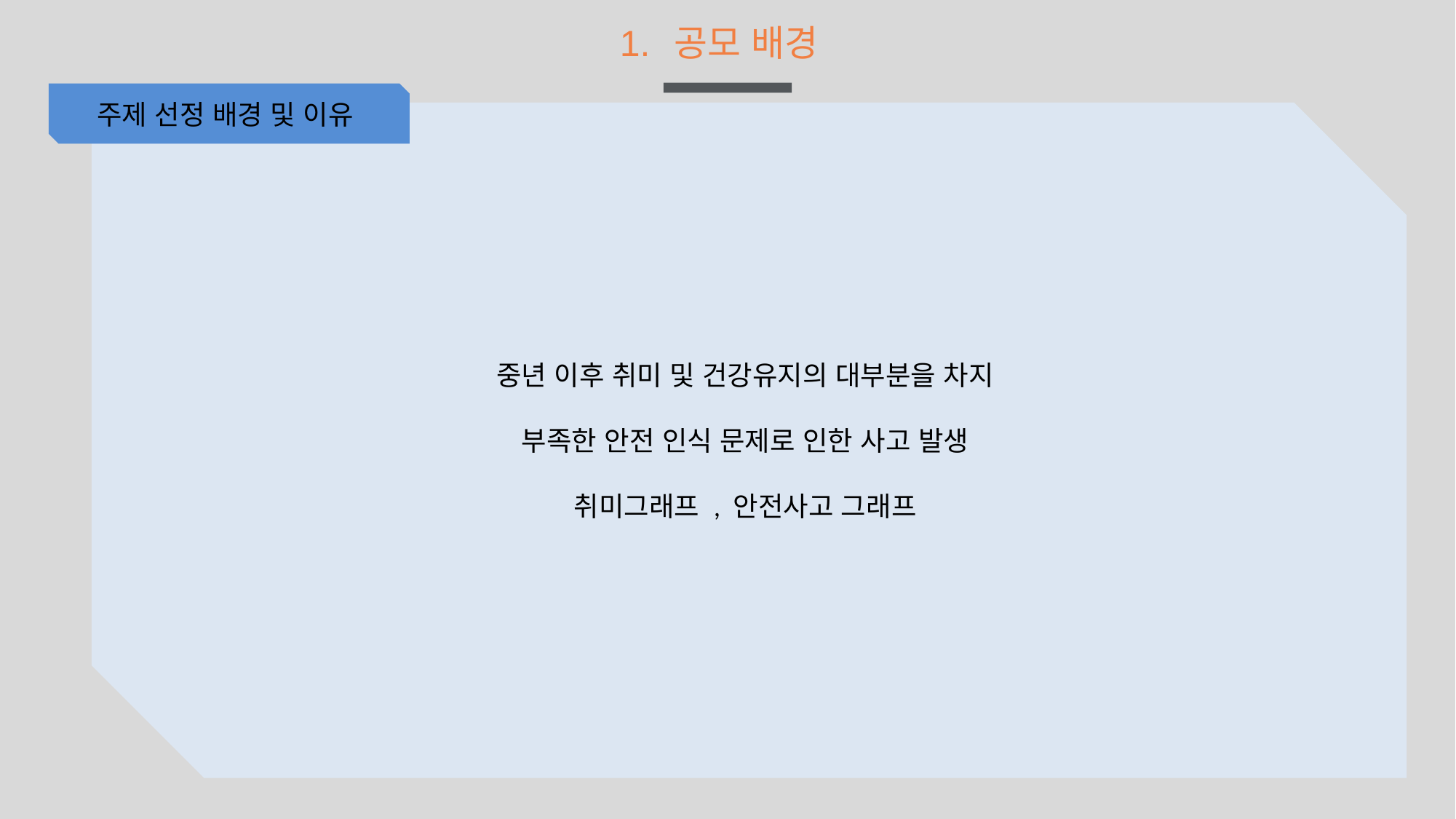

공모 배경

주제 선정 배경 및 이유
중년 이후 취미 및 건강유지의 대부분을 차지

부족한 안전 인식 문제로 인한 사고 발생

취미그래프 , 안전사고 그래프